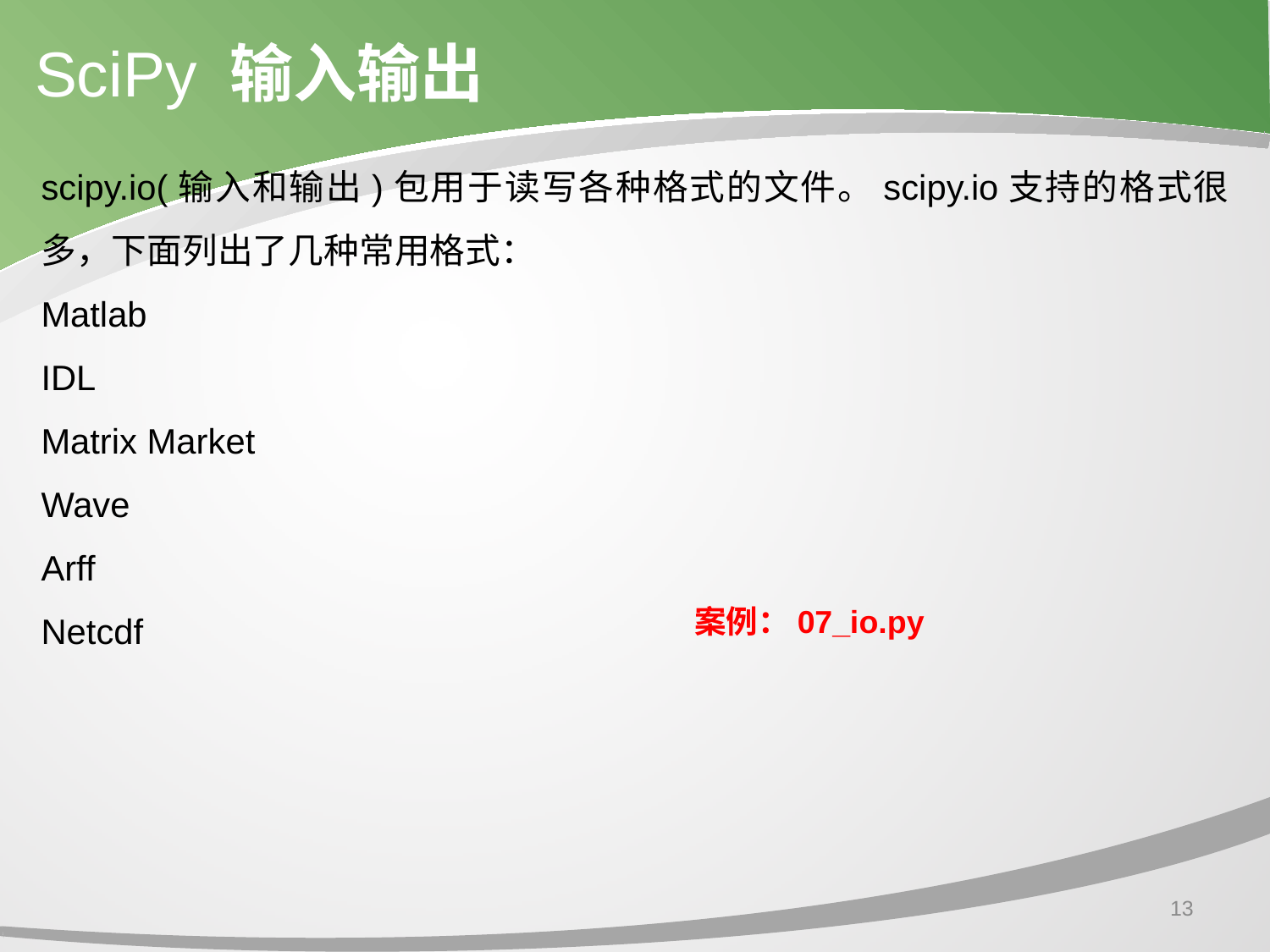

# SciPy 输入输出
scipy.io(输入和输出)包用于读写各种格式的文件。scipy.io支持的格式很多，下面列出了几种常用格式：
Matlab
IDL
Matrix Market
Wave
Arff
Netcdf
案例：07_io.py
13